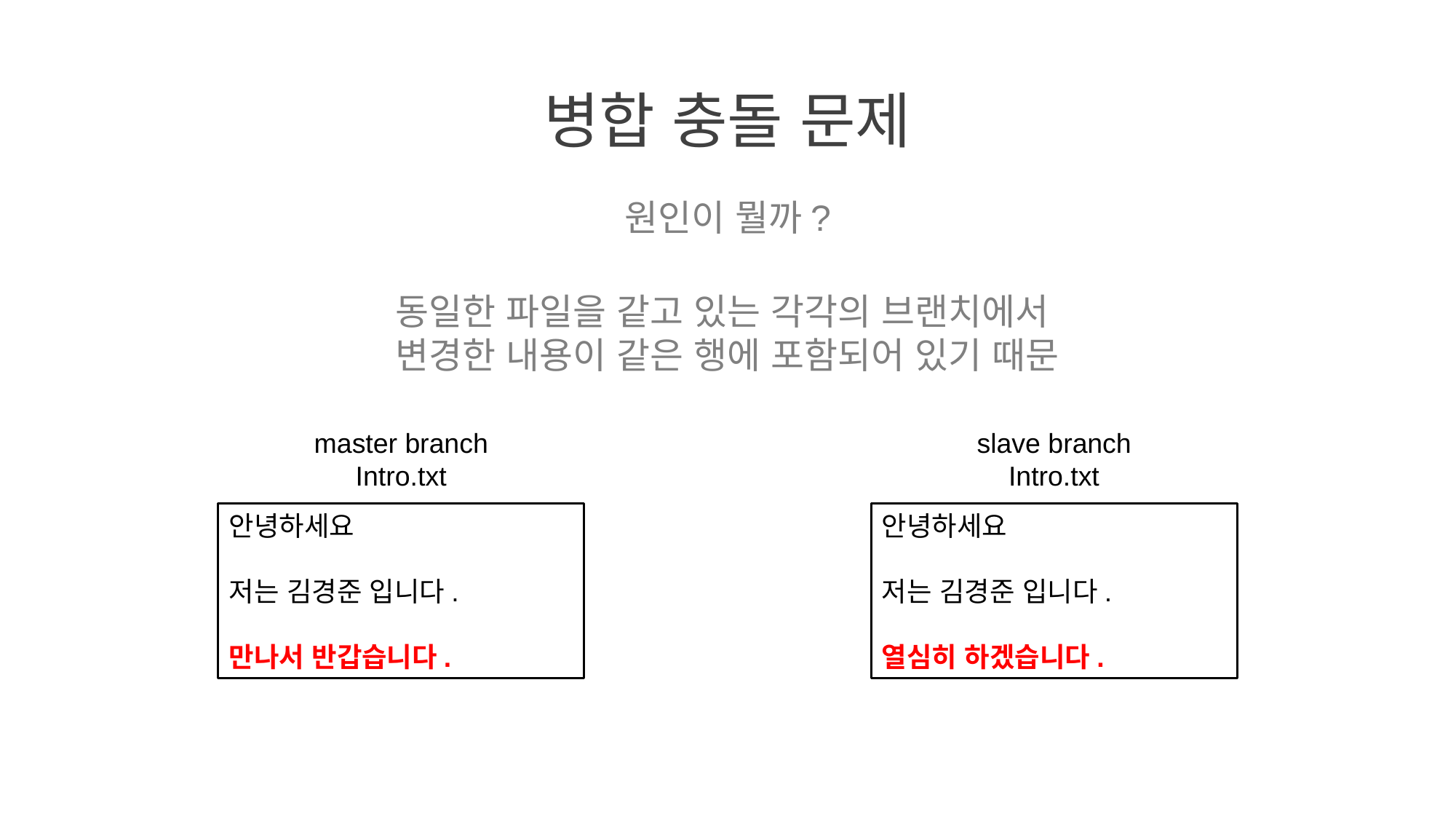

병합 충돌 문제
원인이 뭘까?
동일한 파일을 같고 있는 각각의 브랜치에서
변경한 내용이 같은 행에 포함되어 있기 때문
master branch
Intro.txt
안녕하세요

저는 김경준 입니다.

만나서 반갑습니다.
slave branch
Intro.txt
안녕하세요

저는 김경준 입니다.

열심히 하겠습니다.